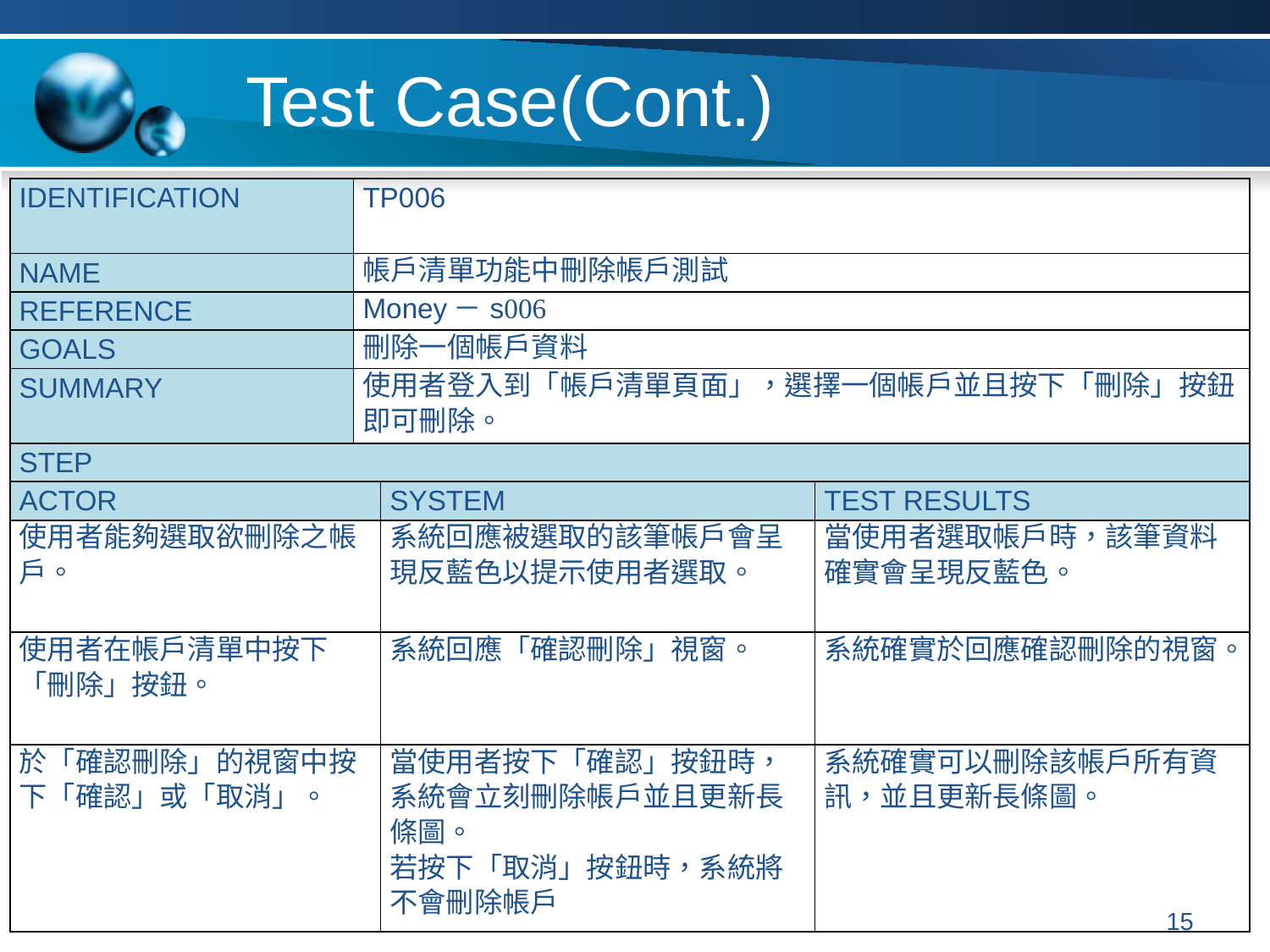

# Test Case(Cont.)
| IDENTIFICATION | TP006 |  |  |
| --- | --- | --- | --- |
| NAME | 帳戶清單功能中刪除帳戶測試 |  |  |
| REFERENCE | Money－s006 |  |  |
| GOALS | 刪除一個帳戶資料 |  |  |
| SUMMARY | 使用者登入到「帳戶清單頁面」，選擇一個帳戶並且按下「刪除」按鈕即可刪除。 |  |  |
| STEP |  |  |  |
| ACTOR |  | SYSTEM | TEST RESULTS |
| 使用者能夠選取欲刪除之帳戶。 |  | 系統回應被選取的該筆帳戶會呈現反藍色以提示使用者選取。 | 當使用者選取帳戶時，該筆資料確實會呈現反藍色。 |
| 使用者在帳戶清單中按下「刪除」按鈕。 |  | 系統回應「確認刪除」視窗。 | 系統確實於回應確認刪除的視窗。 |
| 於「確認刪除」的視窗中按下「確認」或「取消」。 |  | 當使用者按下「確認」按鈕時，系統會立刻刪除帳戶並且更新長條圖。 若按下「取消」按鈕時，系統將不會刪除帳戶 | 系統確實可以刪除該帳戶所有資訊，並且更新長條圖。 |
15